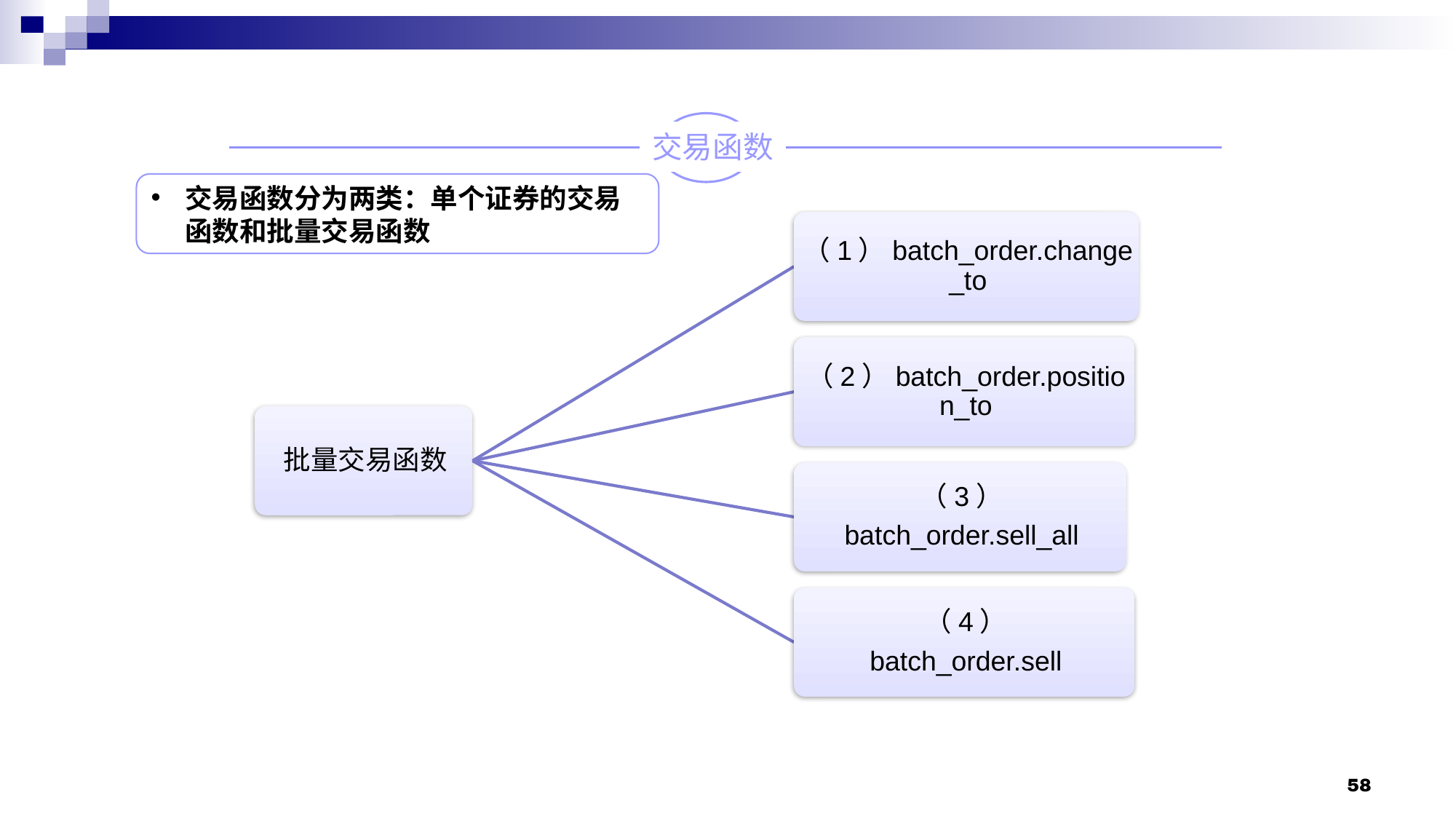

交易函数
交易函数分为两类：单个证券的交易函数和批量交易函数
批量交易函数

（1）batch_order.change_to

（2）batch_order.position_to

（3）
batch_order.sell_all

（4）
batch_order.sell
58